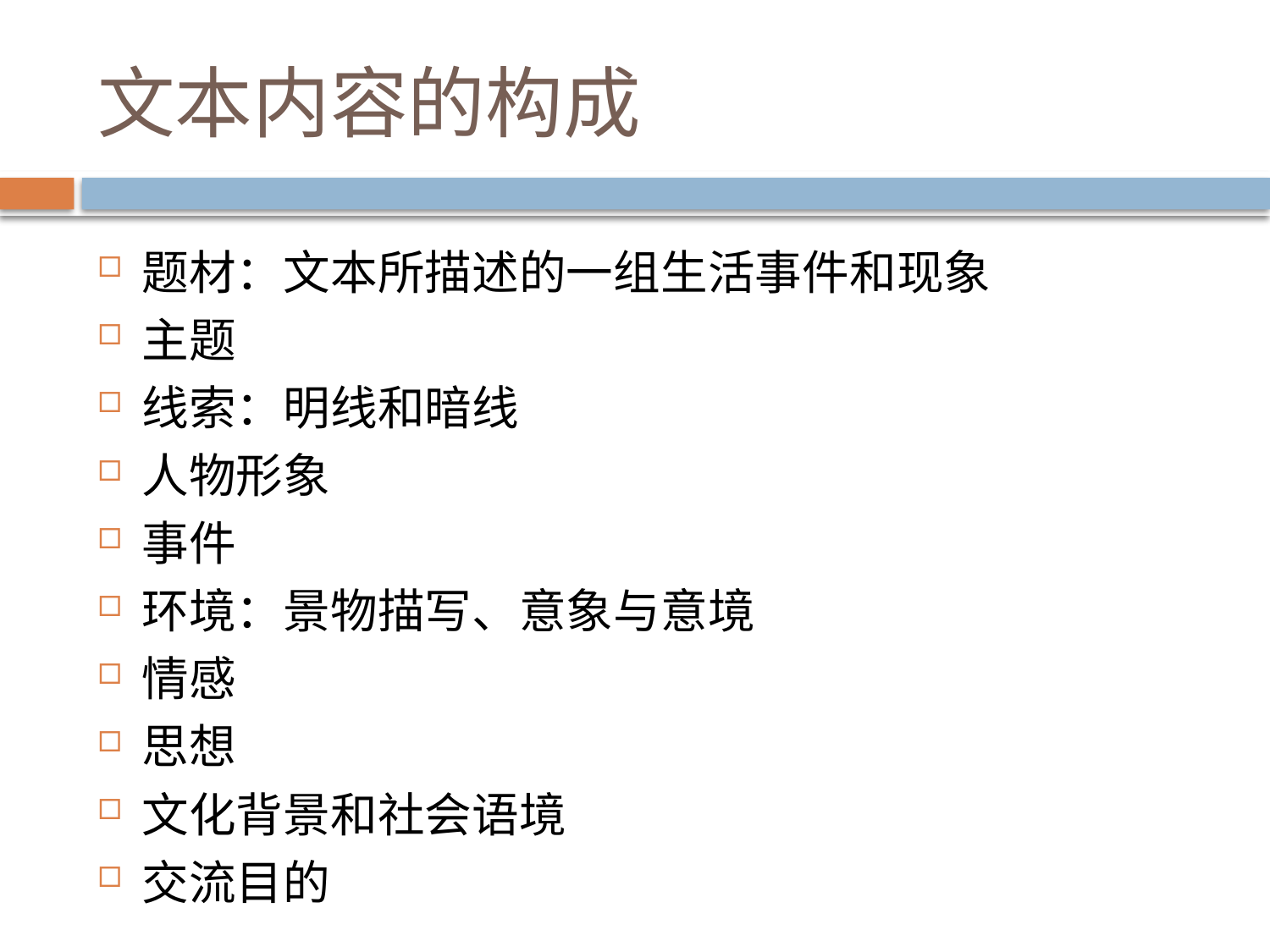

# 文本内容的构成
题材：文本所描述的一组生活事件和现象
主题
线索：明线和暗线
人物形象
事件
环境：景物描写、意象与意境
情感
思想
文化背景和社会语境
交流目的